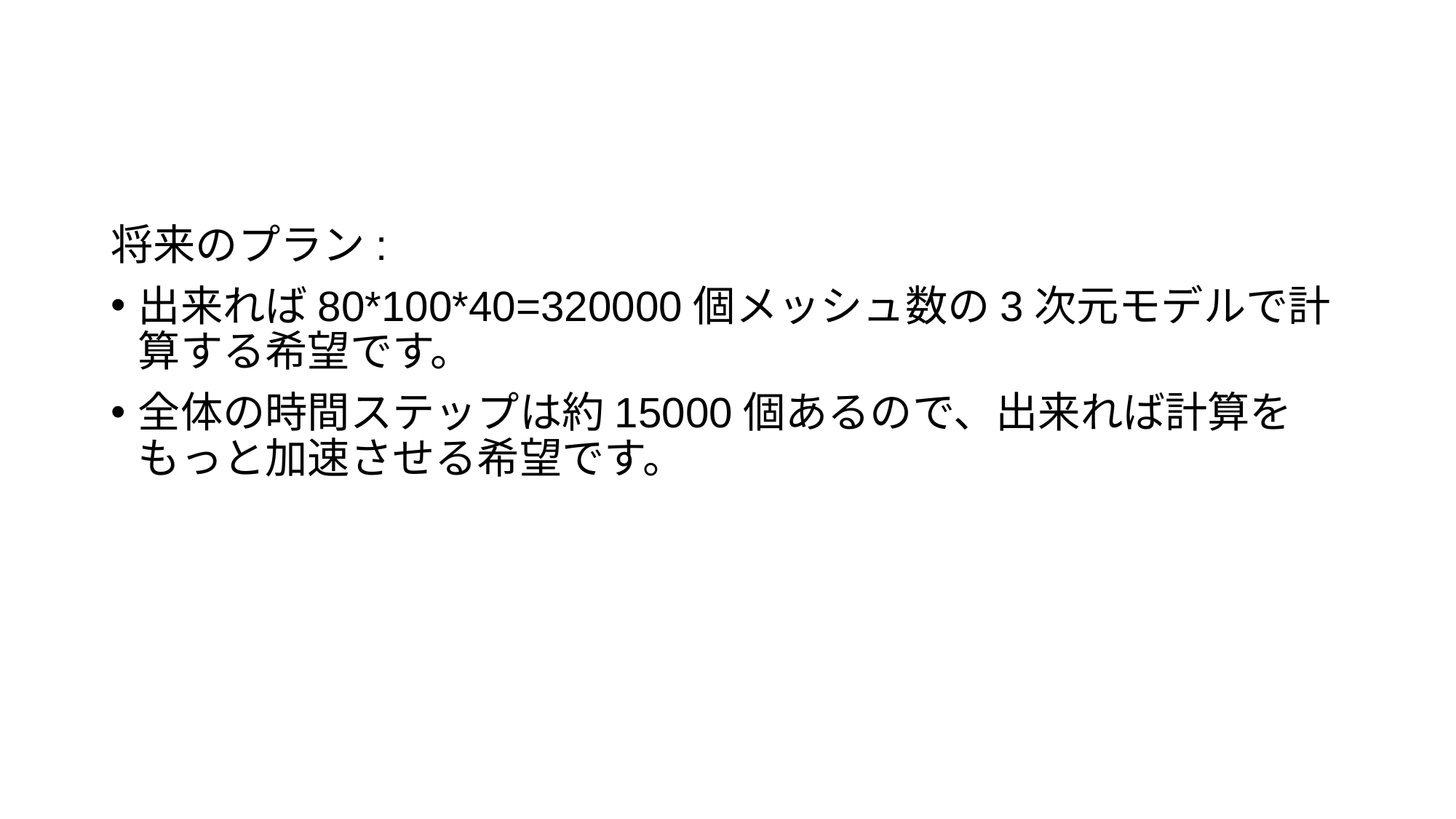

将来のプラン:
出来れば80*100*40=320000個メッシュ数の3次元モデルで計算する希望です。
全体の時間ステップは約15000個あるので、出来れば計算をもっと加速させる希望です。